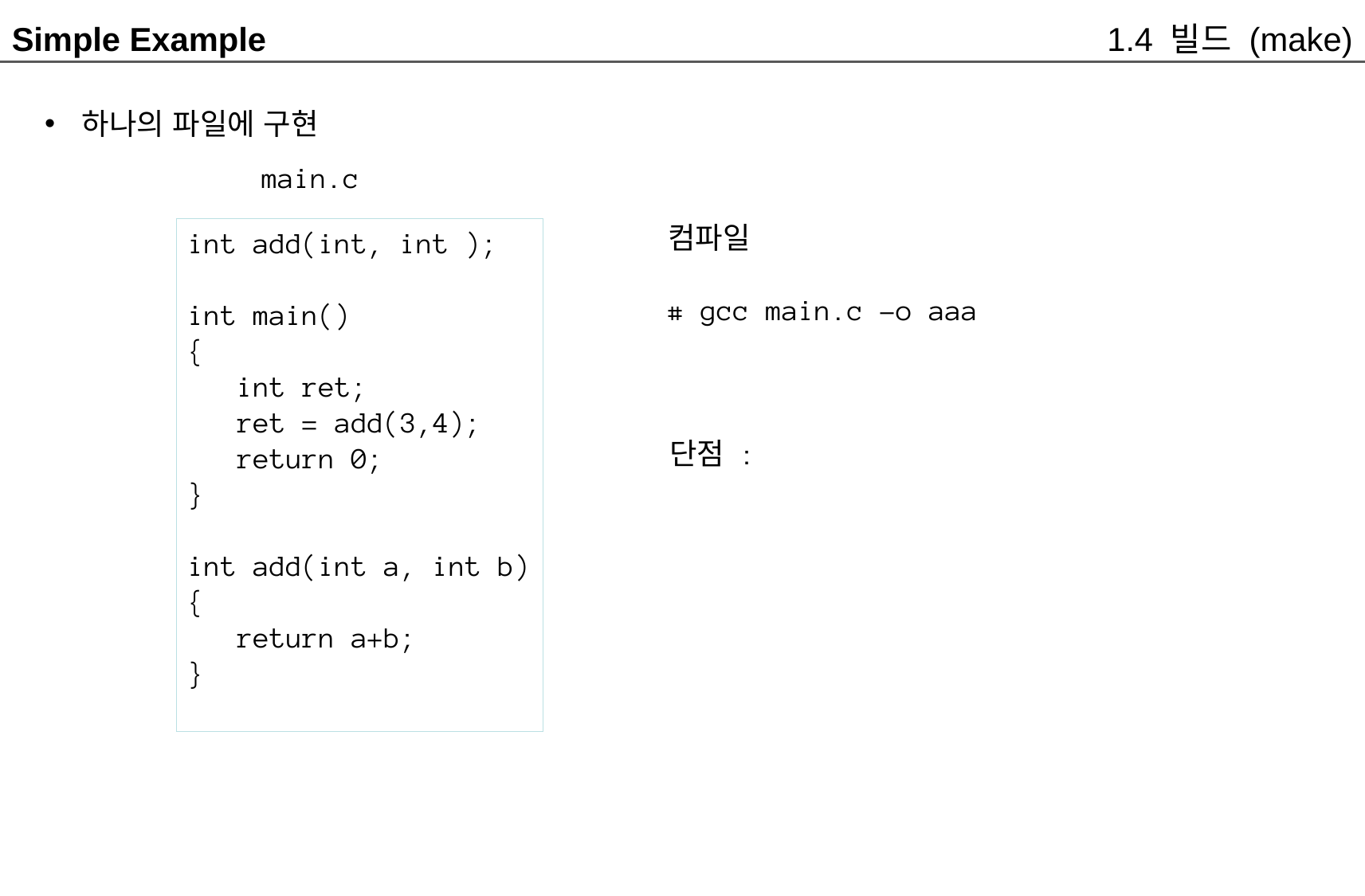

Simple Example
1.4 빌드 (make)
하나의 파일에 구현
main.c
컴파일

# gcc main.c -o aaa
int add(int, int );

int main()
{
   int ret;
   ret = add(3,4);
   return 0;
}

int add(int a, int b)
{
   return a+b;
}

단점 :